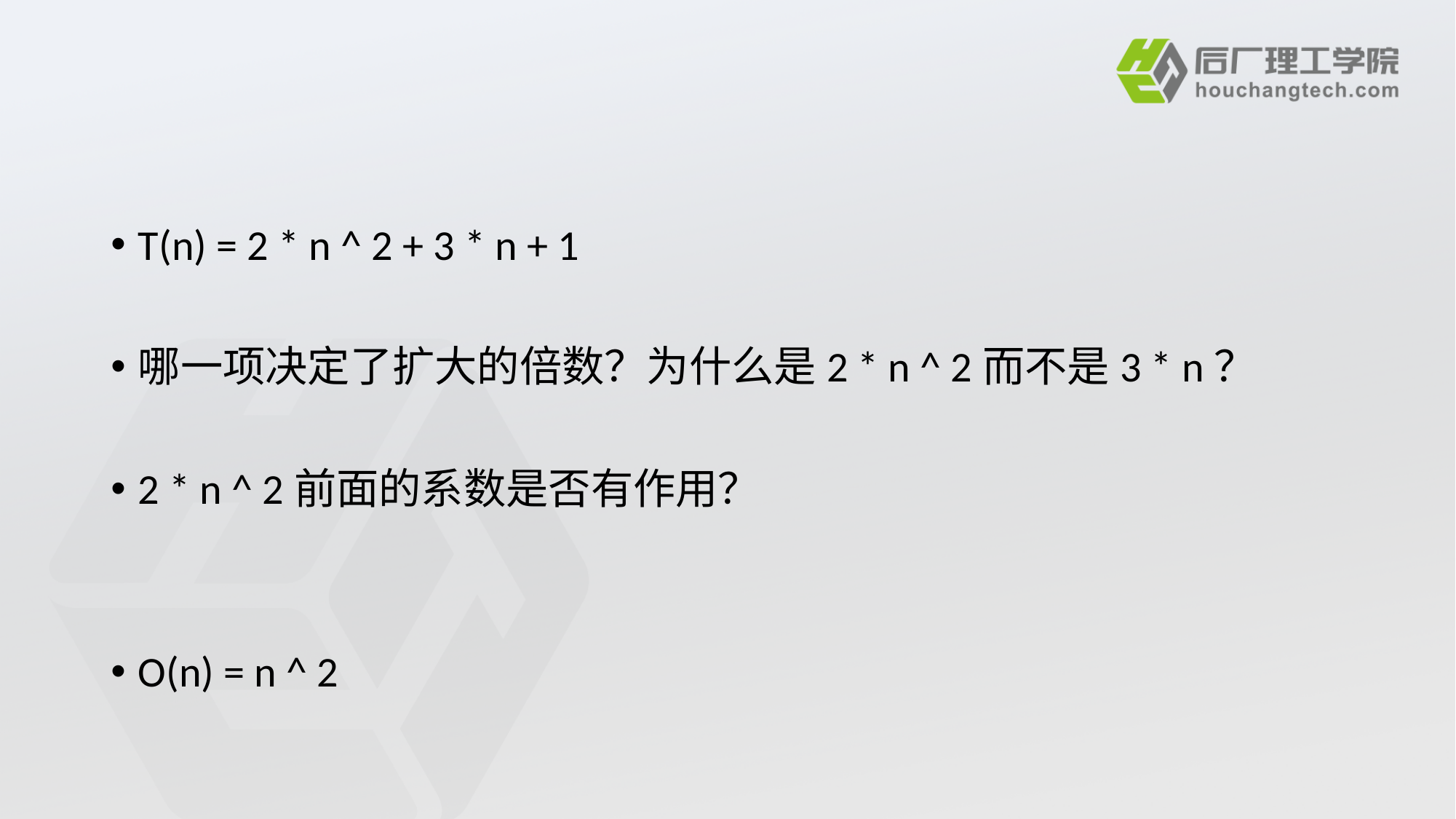

#
T(n) = 2 * n ^ 2 + 3 * n + 1

哪一项决定了扩大的倍数？为什么是2 * n ^ 2而不是3 * n？

2 * n ^ 2前面的系数是否有作用？

O(n) = n ^ 2